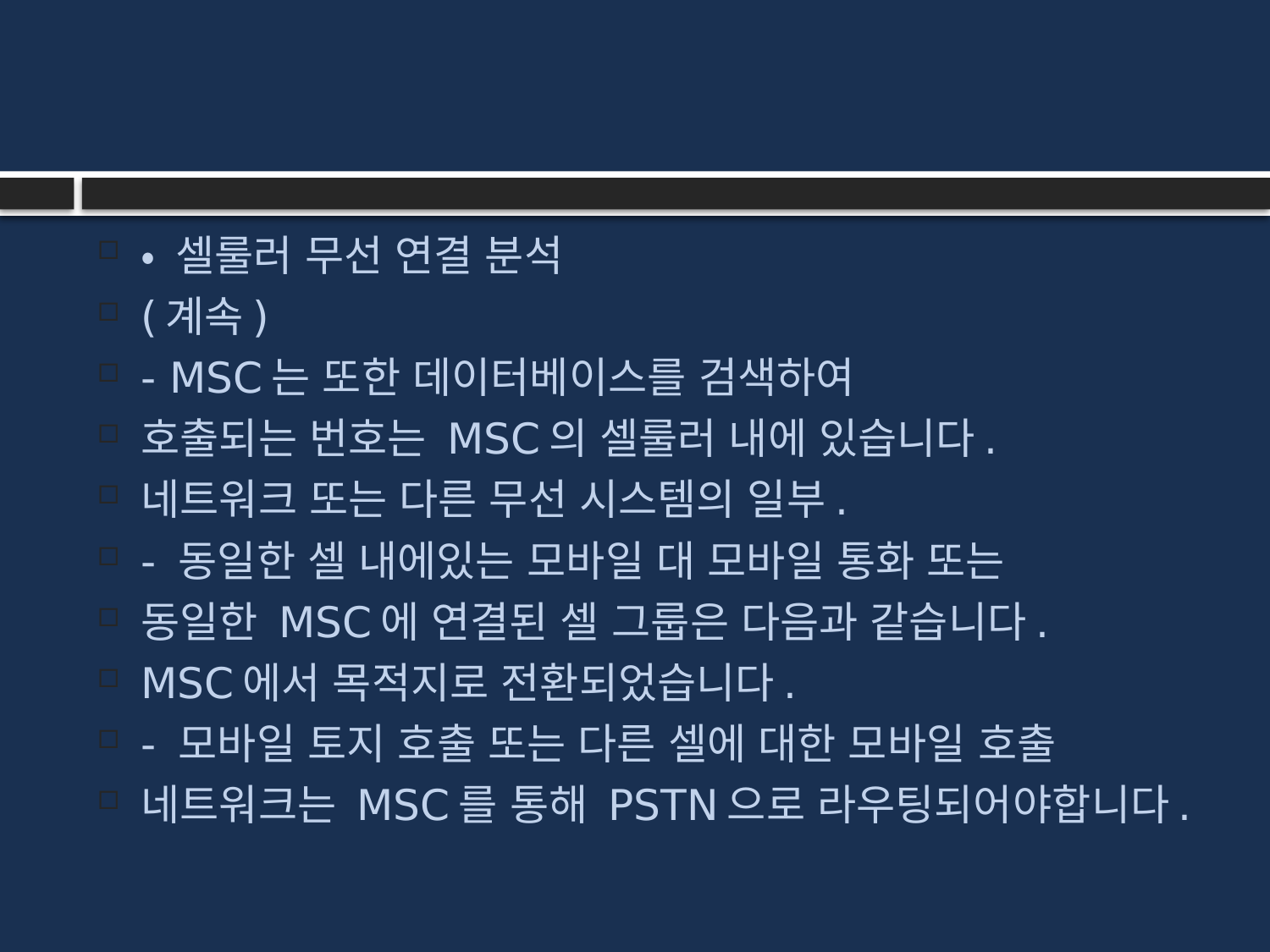

#
• 셀룰러 무선 연결 분석
(계속)
- MSC는 또한 데이터베이스를 검색하여
호출되는 번호는 MSC의 셀룰러 내에 있습니다.
네트워크 또는 다른 무선 시스템의 일부.
- 동일한 셀 내에있는 모바일 대 모바일 통화 또는
동일한 MSC에 연결된 셀 그룹은 다음과 같습니다.
MSC에서 목적지로 전환되었습니다.
- 모바일 토지 호출 또는 다른 셀에 대한 모바일 호출
네트워크는 MSC를 통해 PSTN으로 라우팅되어야합니다.